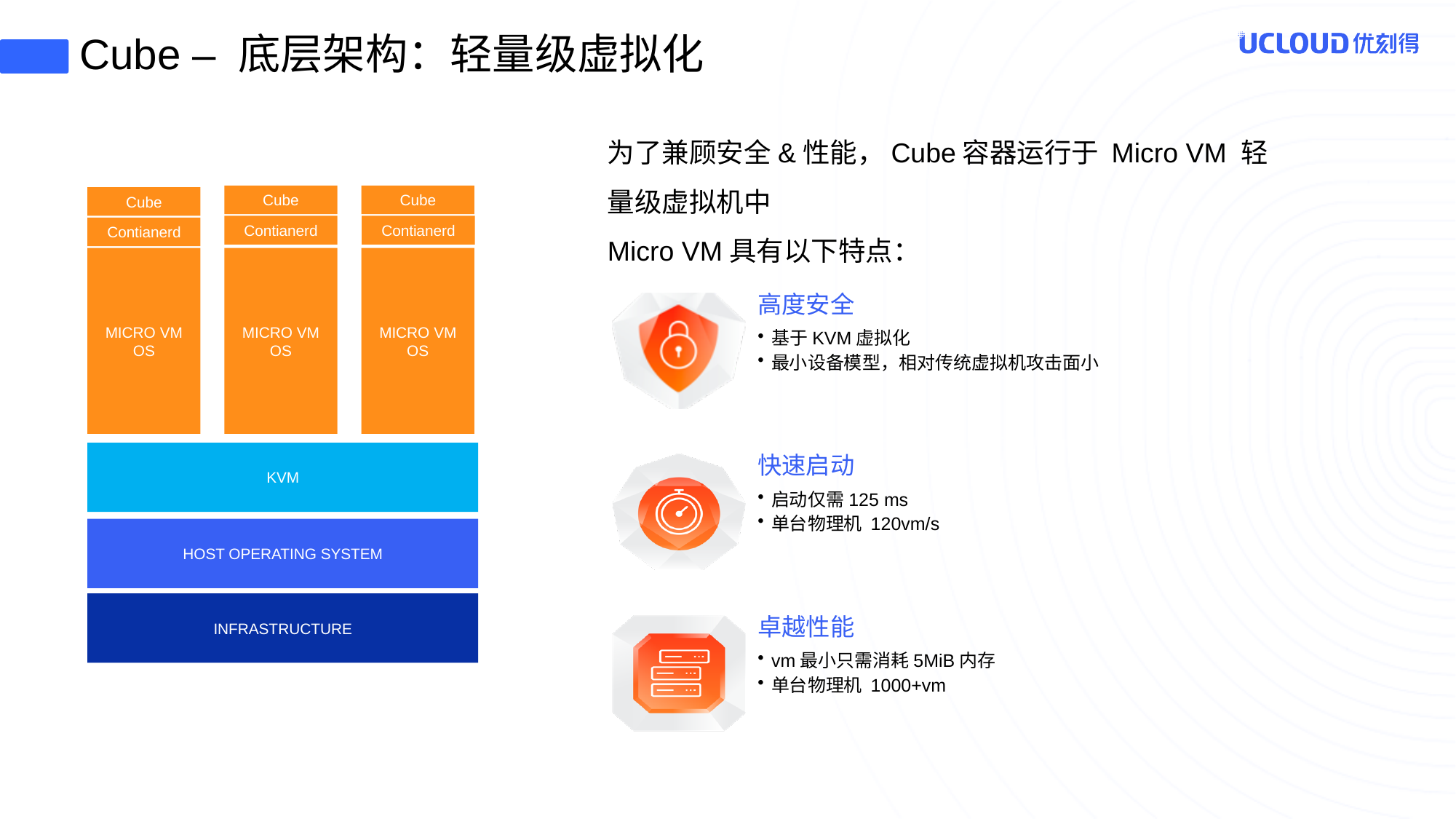

Cube – 底层架构：轻量级虚拟化
为了兼顾安全&性能，Cube容器运行于 Micro VM 轻量级虚拟机中
Micro VM具有以下特点：
Cube
Cube
Cube
Contianerd
Contianerd
Contianerd
MICRO VM
OS
MICRO VM
OS
MICRO VM
OS
KVM
HOST OPERATING SYSTEM
INFRASTRUCTURE
高度安全
基于KVM虚拟化
最小设备模型，相对传统虚拟机攻击面小
快速启动
启动仅需125 ms
单台物理机 120vm/s
卓越性能
vm最小只需消耗5MiB内存
单台物理机 1000+vm